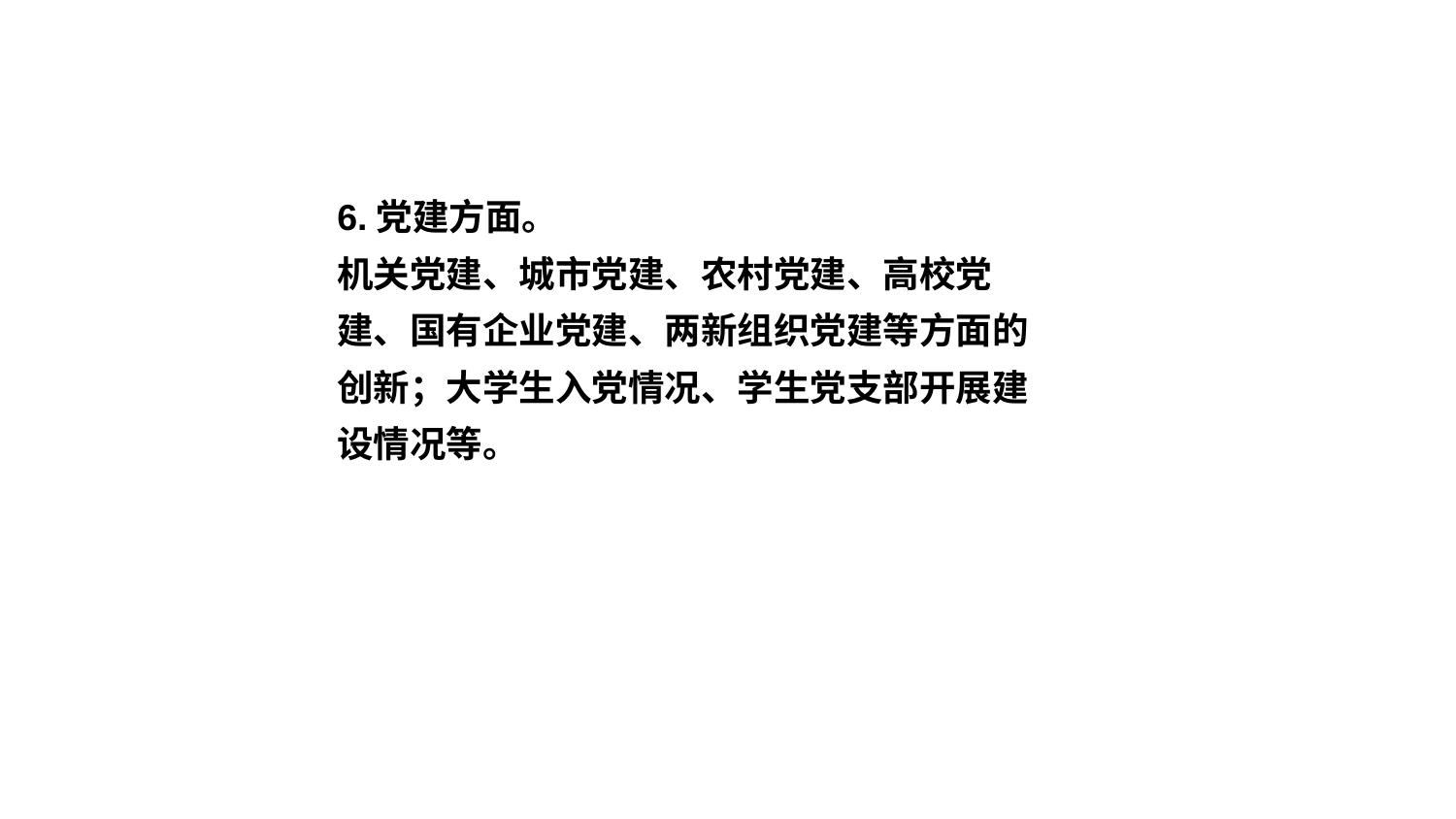

6.党建方面。
机关党建、城市党建、农村党建、高校党建、国有企业党建、两新组织党建等方面的创新；大学生入党情况、学生党支部开展建设情况等。